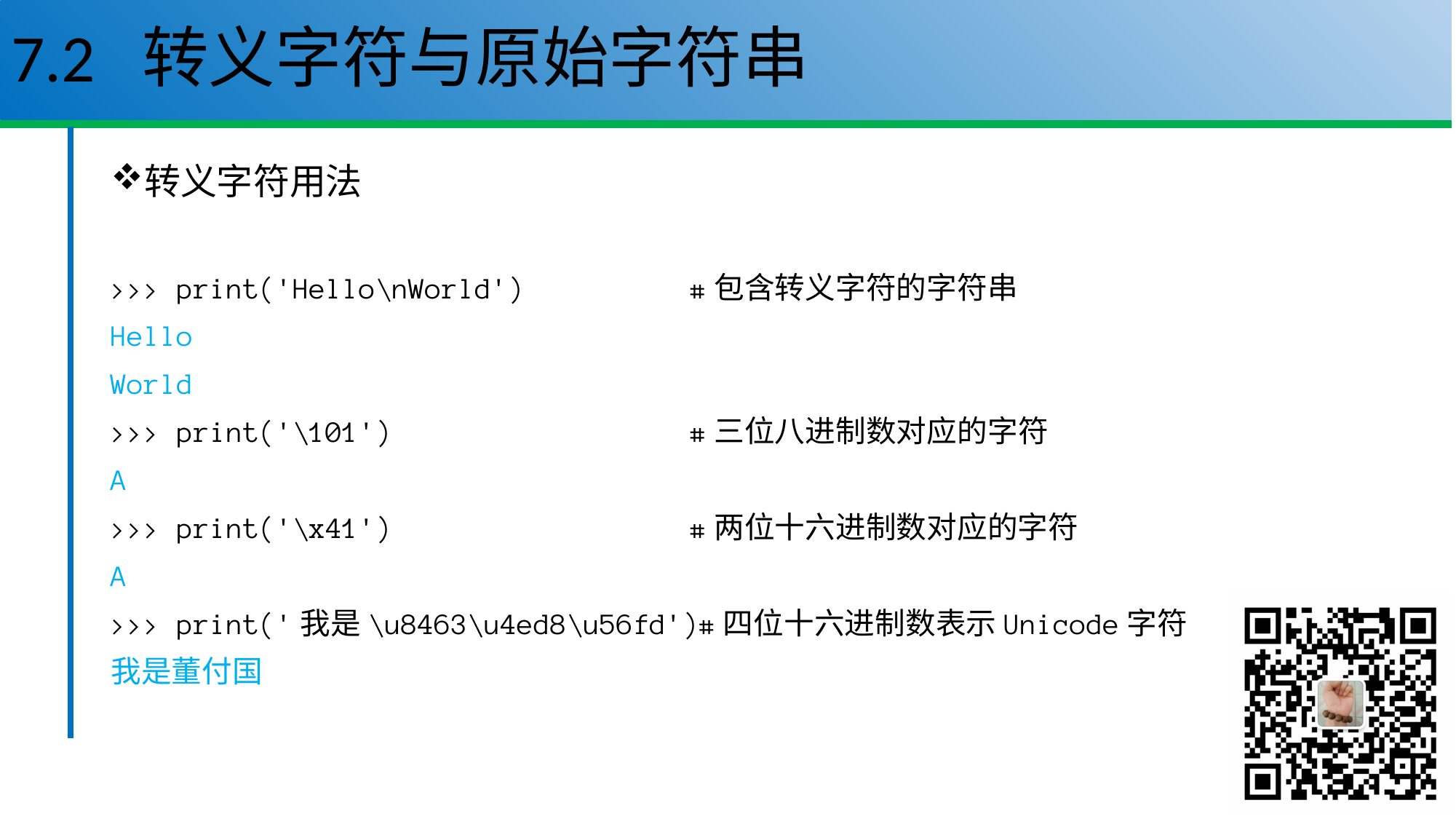

# 7.2  转义字符与原始字符串
转义字符用法

>>> print('Hello\nWorld')          #包含转义字符的字符串
Hello
World
>>> print('\101')                  #三位八进制数对应的字符
A
>>> print('\x41')                  #两位十六进制数对应的字符
A
>>> print('我是\u8463\u4ed8\u56fd')#四位十六进制数表示Unicode字符
我是董付国
11